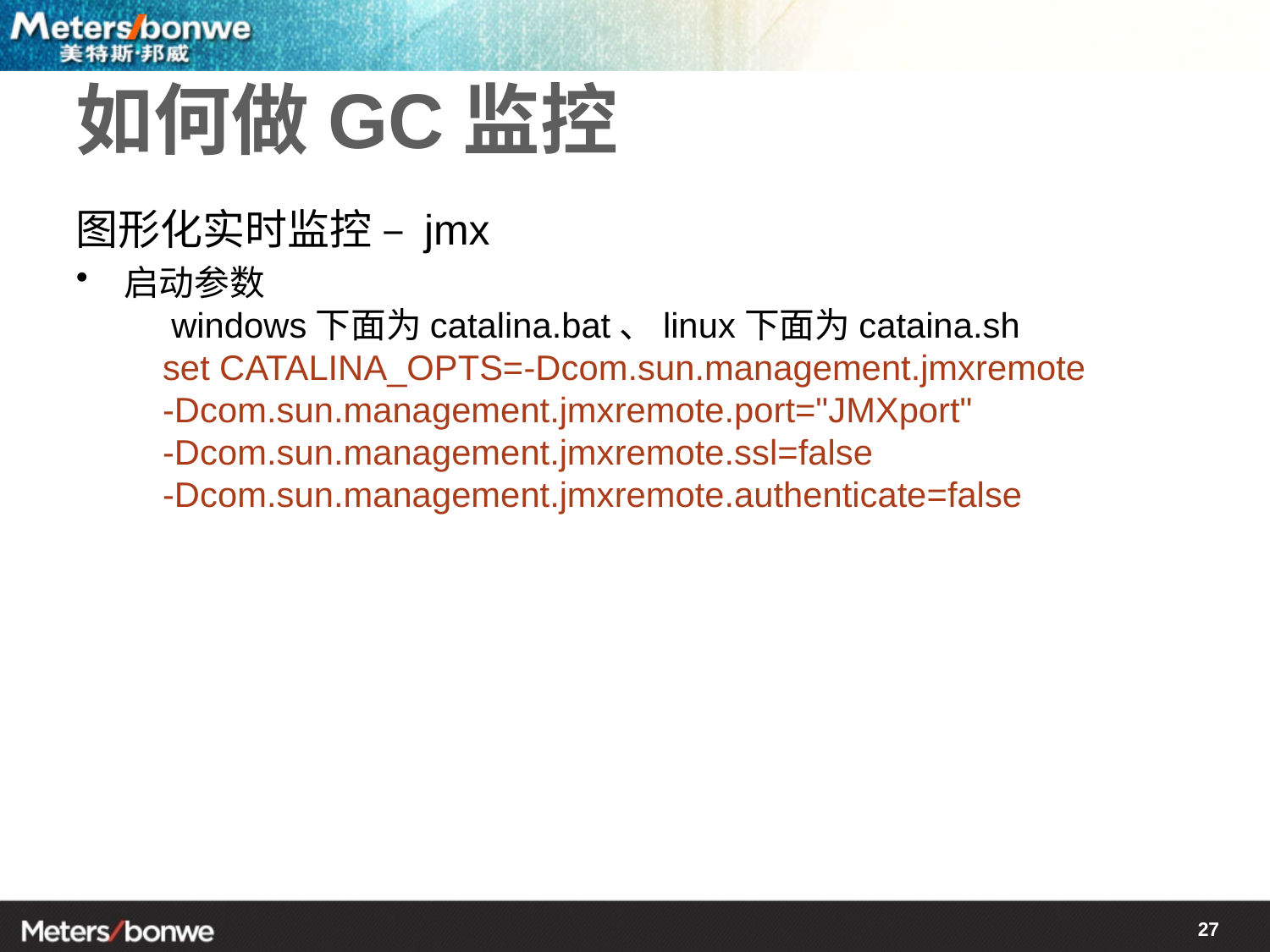

# 如何做GC监控
图形化实时监控 – jmx
启动参数 
     windows下面为catalina.bat、linux下面为cataina.sh 
    set CATALINA_OPTS=-Dcom.sun.management.jmxremote 
    -Dcom.sun.management.jmxremote.port="JMXport" 
    -Dcom.sun.management.jmxremote.ssl=false 
    -Dcom.sun.management.jmxremote.authenticate=false